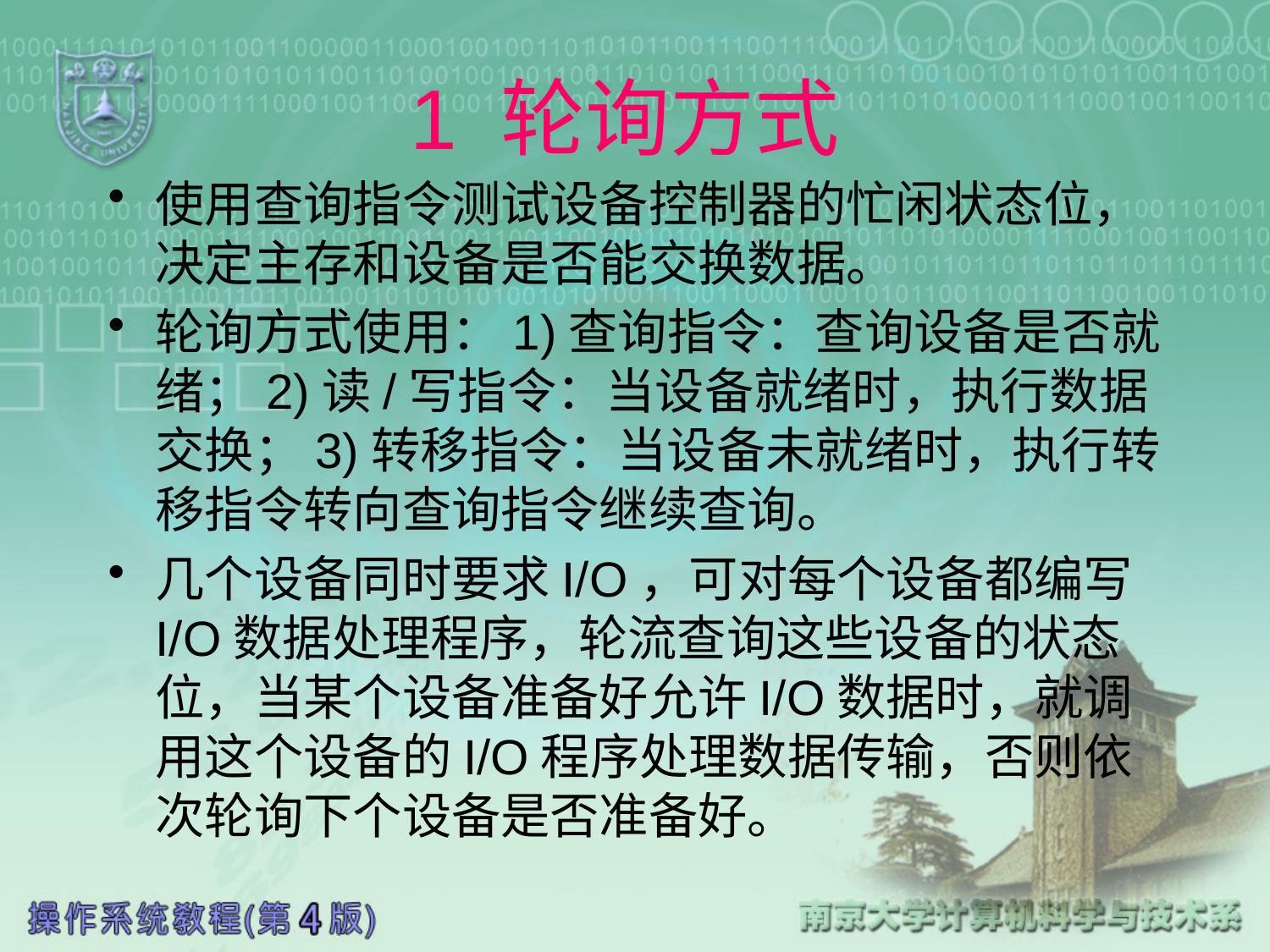

# 1 轮询方式
使用查询指令测试设备控制器的忙闲状态位，决定主存和设备是否能交换数据。
轮询方式使用：1)查询指令：查询设备是否就绪；2)读/写指令：当设备就绪时，执行数据交换；3)转移指令：当设备未就绪时，执行转移指令转向查询指令继续查询。
几个设备同时要求I/O，可对每个设备都编写I/O数据处理程序，轮流查询这些设备的状态位，当某个设备准备好允许I/O数据时，就调用这个设备的I/O程序处理数据传输，否则依次轮询下个设备是否准备好。